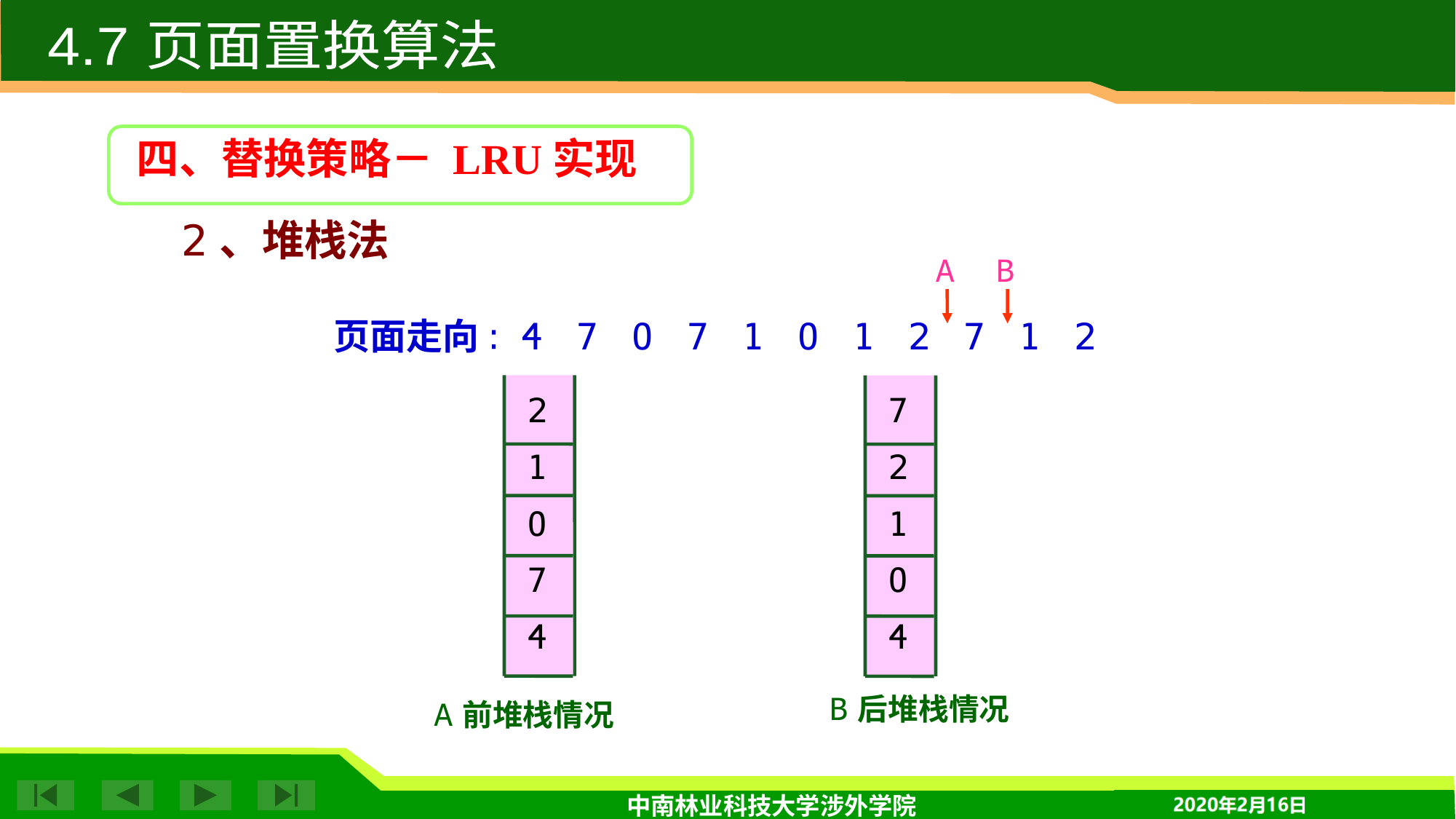

4.7 页面置换算法

四、替换策略－ LRU实现
2、堆栈法
A

B

页面走向:  4   7   0   7   1   0   1   2   7   1   2

2
1
0
7
4
7
2
1
0
4
B后堆栈情况
A前堆栈情况